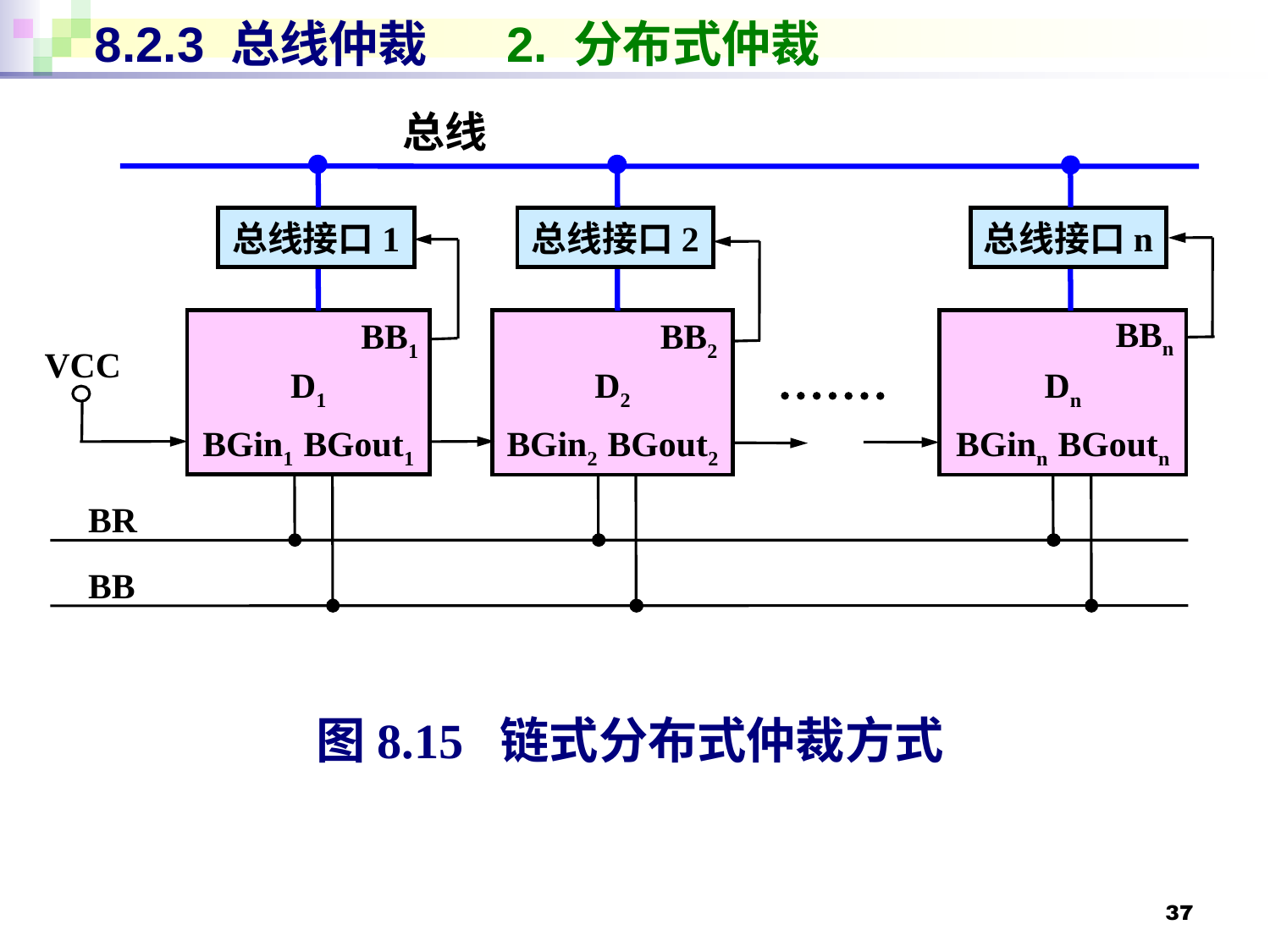

# 8.2.3 总线仲裁      2. 分布式仲裁
总线

总线接口1
总线接口2
总线接口n

D1
BGin1  BGout1

D2
BGin2  BGout2

Dn
BGinn  BGoutn

VCC
BBn
BB1
BB2

BR

BB

图8.15  链式分布式仲裁方式

37